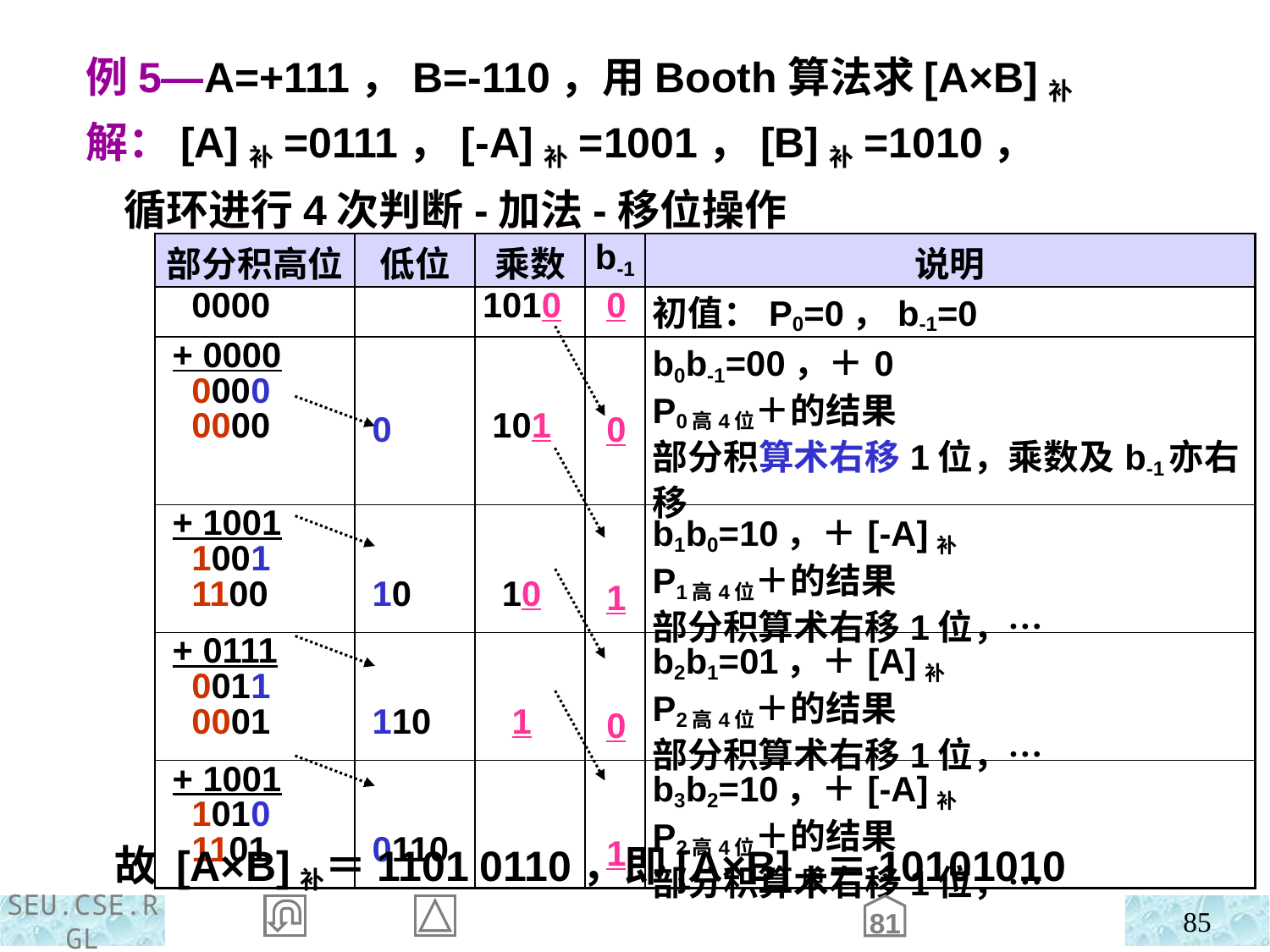

例5—A=+111，B=-110，用Booth算法求[A×B]补
    解：[A]补=0111，[-A]补=1001，[B]补=1010，
        循环进行4次判断-加法-移位操作
| 部分积高位 | 低位 | 乘数 | b-1 | 说明 |
| --- | --- | --- | --- | --- |
| 0000 |  | 1010 | 0 | 初值：P0=0，b-1=0 |
| + 0000 0000 0000 | 0 | 101 | 0 | b0b-1=00，＋0 P0高4位＋的结果 部分积算术右移1位，乘数及b-1亦右移 |
| + 1001 1001 1100 | 10 | 10 | 1 | b1b0=10，＋[-A]补 P1高4位＋的结果 部分积算术右移1位，… |
| + 0111 0011 0001 | 110 | 1 | 0 | b2b1=01，＋[A]补 P2高4位＋的结果 部分积算术右移1位，… |
| + 1001 1010 1101 | 0110 |  | 1 | b3b2=10，＋[-A]补 P2高4位＋的结果 部分积算术右移1位，… |

       故 [A×B]补＝1101 0110，即[A×B]原＝10101010

81

85